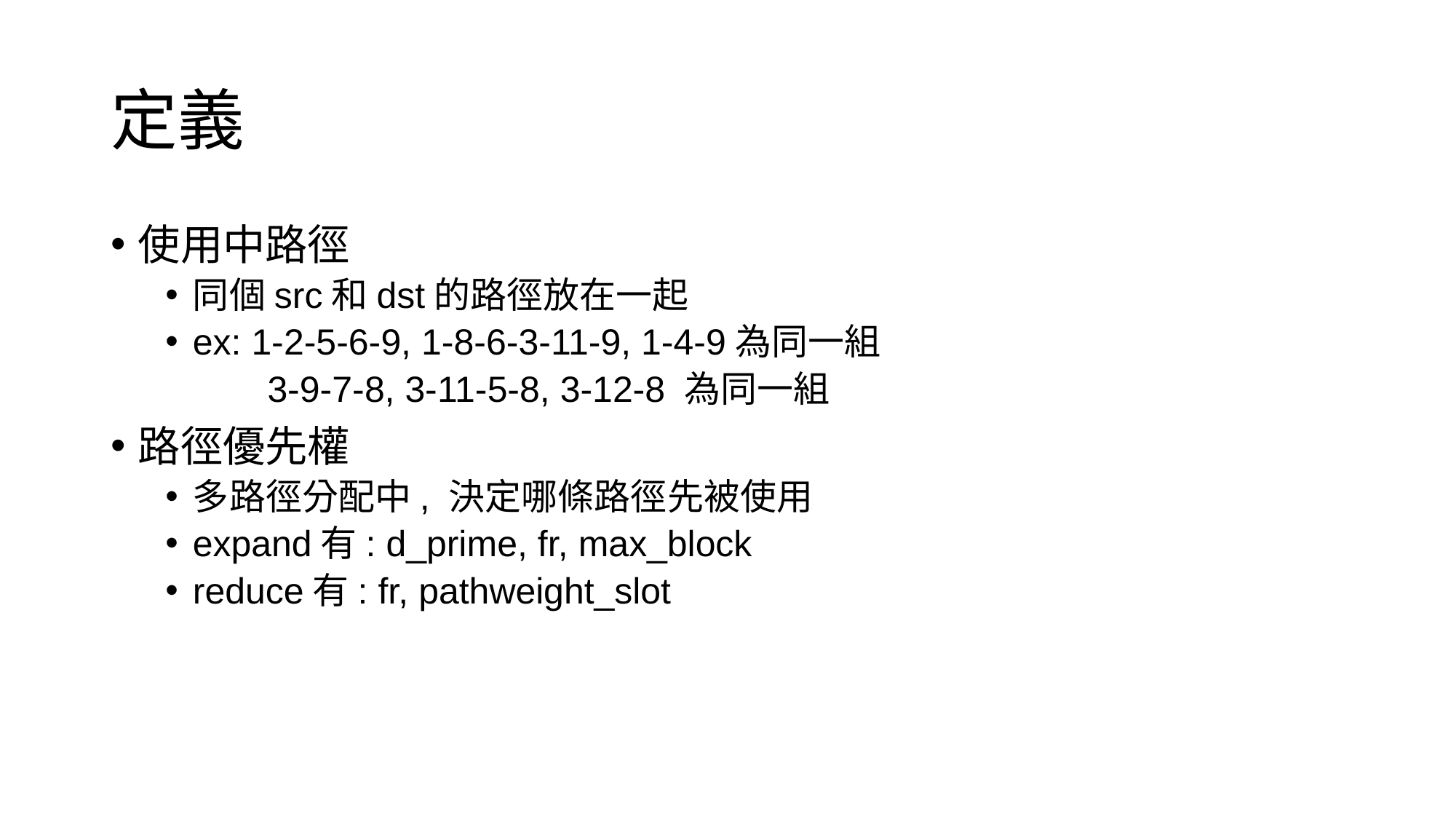

# 定義
使用中路徑
同個src和dst的路徑放在一起
ex: 1-2-5-6-9, 1-8-6-3-11-9, 1-4-9為同一組
          3-9-7-8, 3-11-5-8, 3-12-8 為同一組
路徑優先權
多路徑分配中, 決定哪條路徑先被使用
expand有: d_prime, fr, max_block
reduce有: fr, pathweight_slot